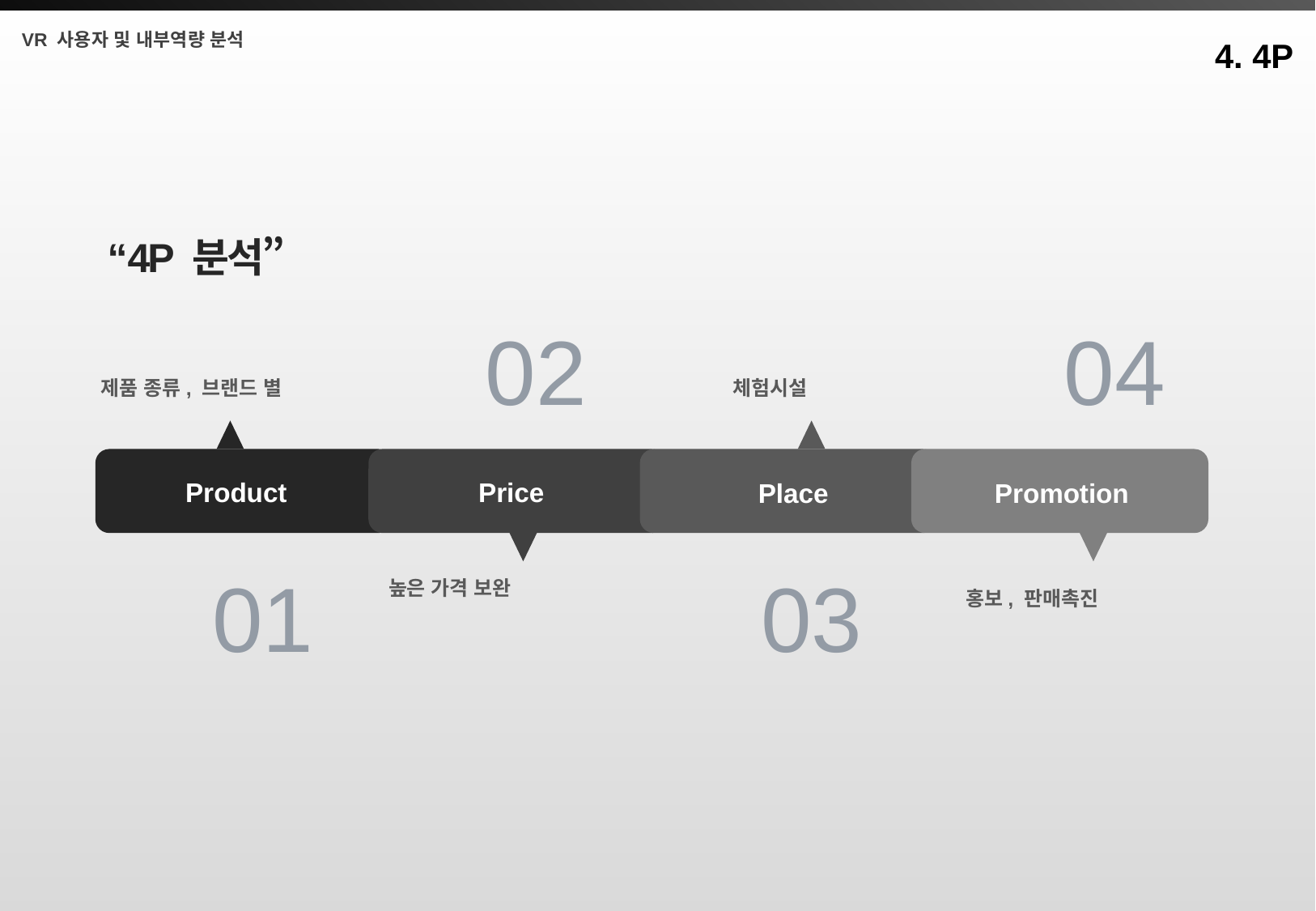

4. 4P
“4P 분석”
02
04
제품 종류, 브랜드 별
체험시설

Price
Product
Place
Promotion

01
03
높은 가격 보완
홍보, 판매촉진